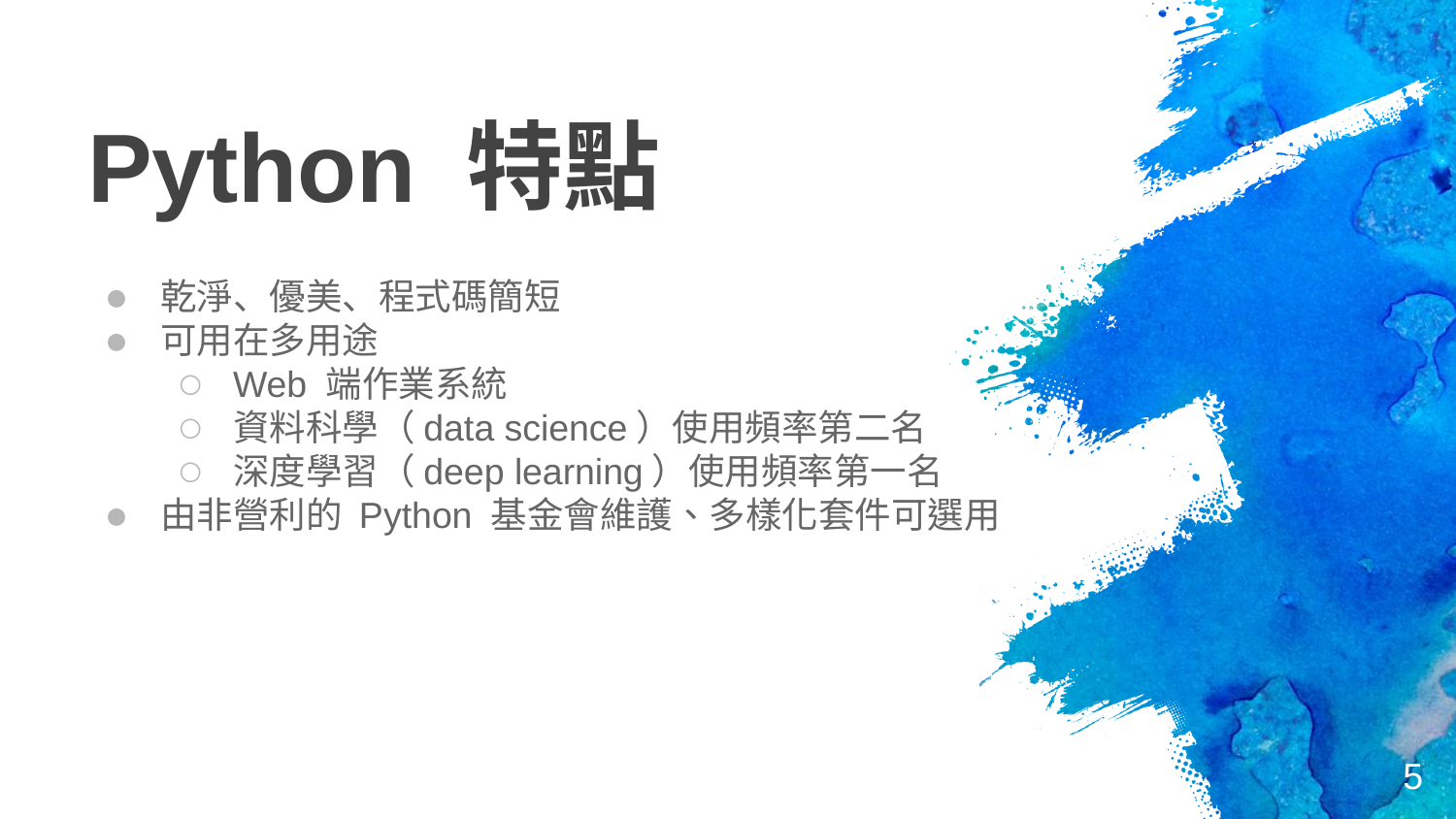

Python 特點
乾淨、優美、程式碼簡短
可用在多用途
Web 端作業系統
資料科學（data science）使用頻率第二名
深度學習（deep learning）使用頻率第一名
由非營利的 Python 基金會維護、多樣化套件可選用
5